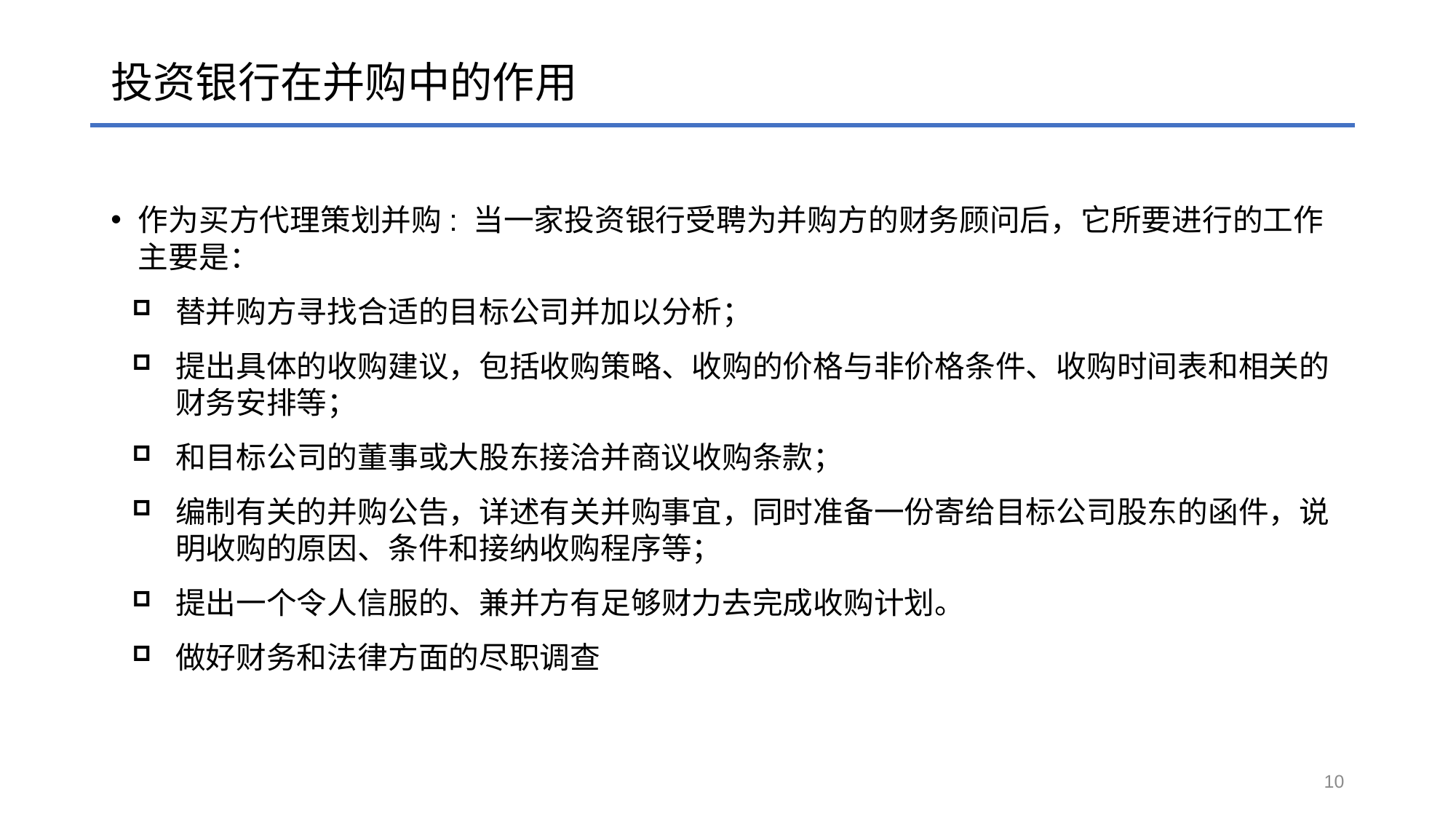

# 投资银行在并购中的作用

作为买方代理策划并购: 当一家投资银行受聘为并购方的财务顾问后，它所要进行的工作主要是：
替并购方寻找合适的目标公司并加以分析；
提出具体的收购建议，包括收购策略、收购的价格与非价格条件、收购时间表和相关的财务安排等；
和目标公司的董事或大股东接洽并商议收购条款；
编制有关的并购公告，详述有关并购事宜，同时准备一份寄给目标公司股东的函件，说明收购的原因、条件和接纳收购程序等；
提出一个令人信服的、兼并方有足够财力去完成收购计划。
做好财务和法律方面的尽职调查
10